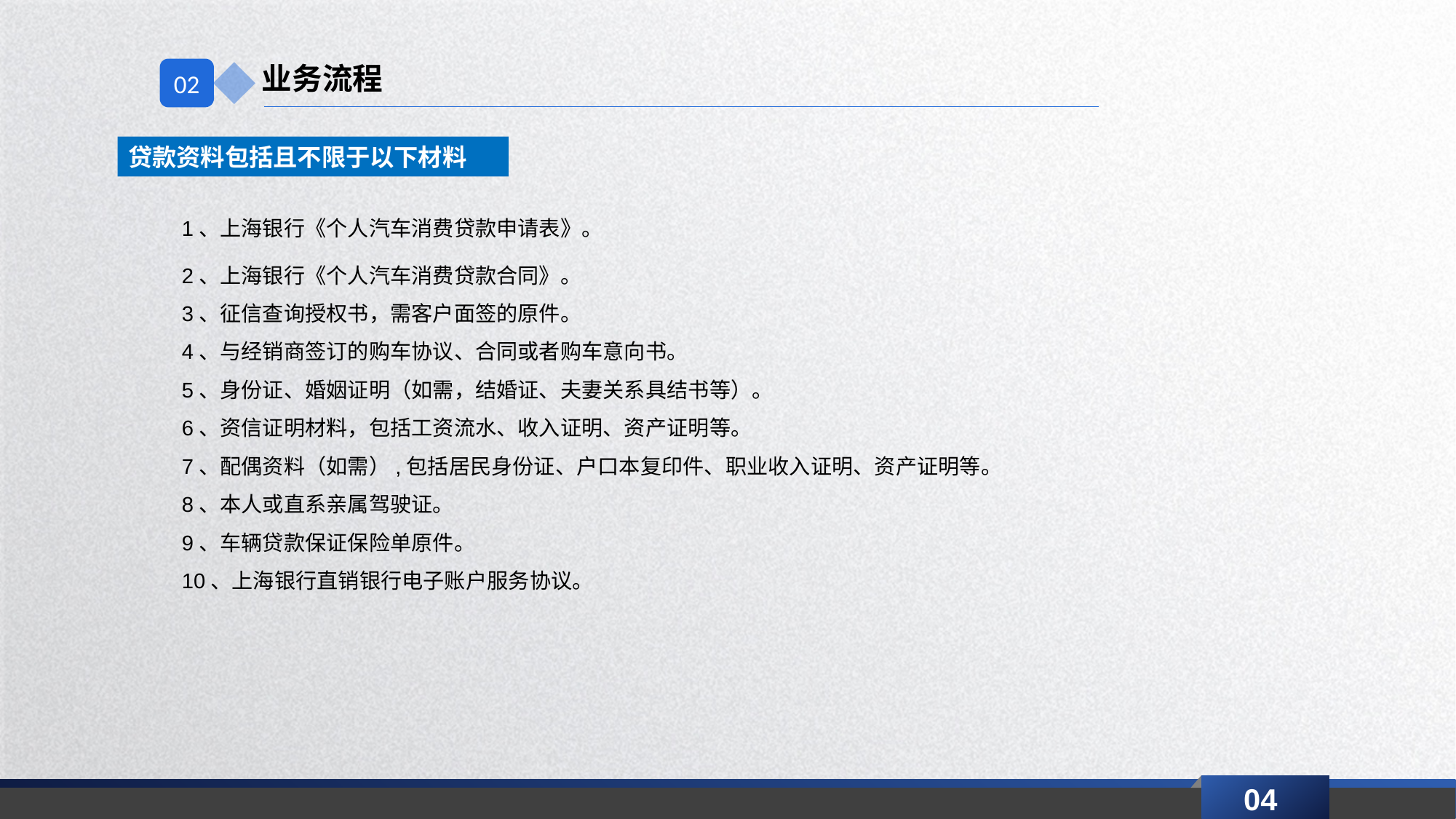

业务流程
02

贷款资料包括且不限于以下材料
1、上海银行《个人汽车消费贷款申请表》。
2、上海银行《个人汽车消费贷款合同》。
3、征信查询授权书，需客户面签的原件。
4、与经销商签订的购车协议、合同或者购车意向书。
5、身份证、婚姻证明（如需，结婚证、夫妻关系具结书等）。
6、资信证明材料，包括工资流水、收入证明、资产证明等。
7、配偶资料（如需）,包括居民身份证、户口本复印件、职业收入证明、资产证明等。
8、本人或直系亲属驾驶证。
9、车辆贷款保证保险单原件。
10、上海银行直销银行电子账户服务协议。

04

延时符